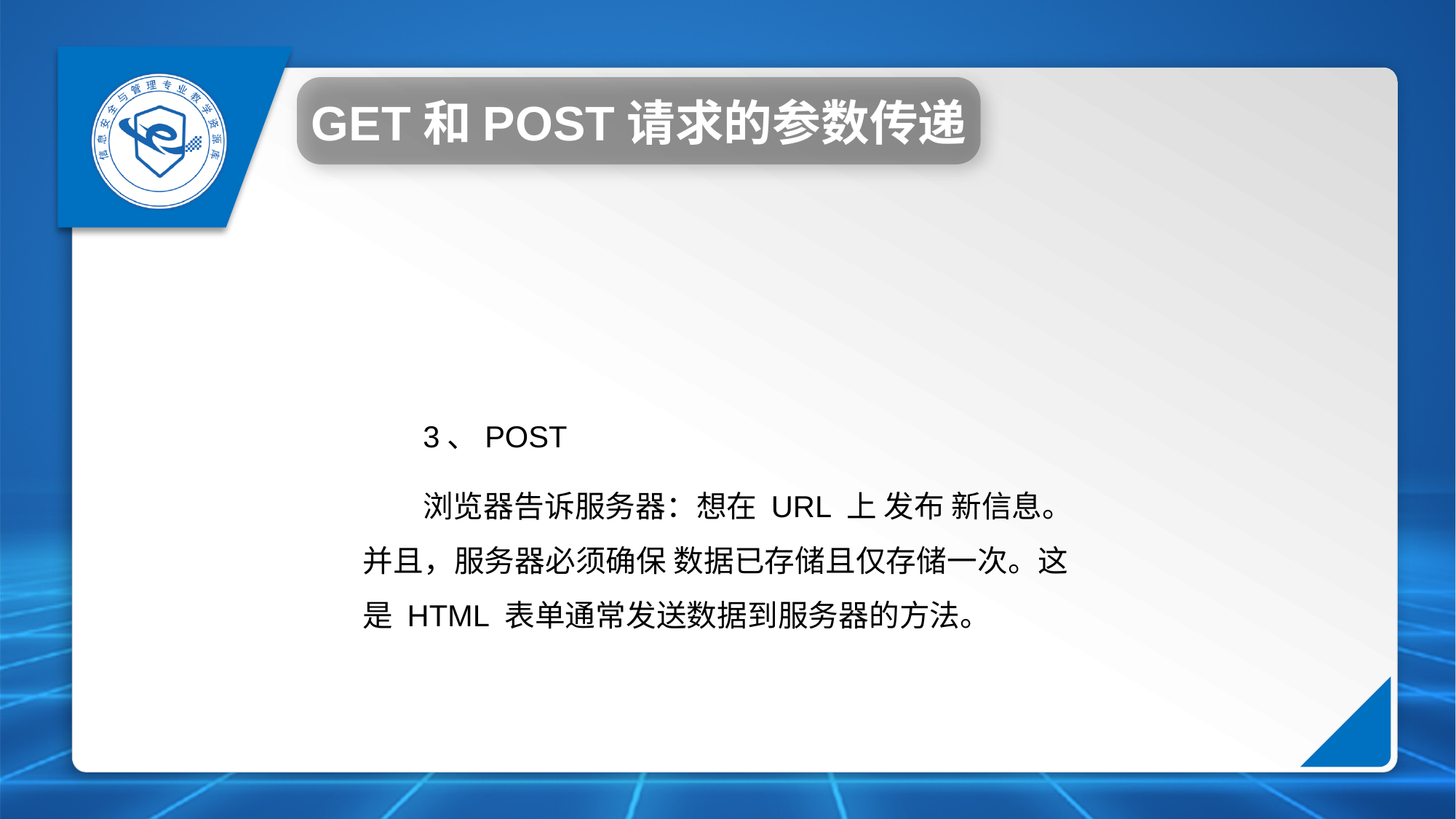

GET和POST请求的参数传递
3、POST
浏览器告诉服务器：想在 URL 上 发布 新信息。并且，服务器必须确保 数据已存储且仅存储一次。这是 HTML 表单通常发送数据到服务器的方法。